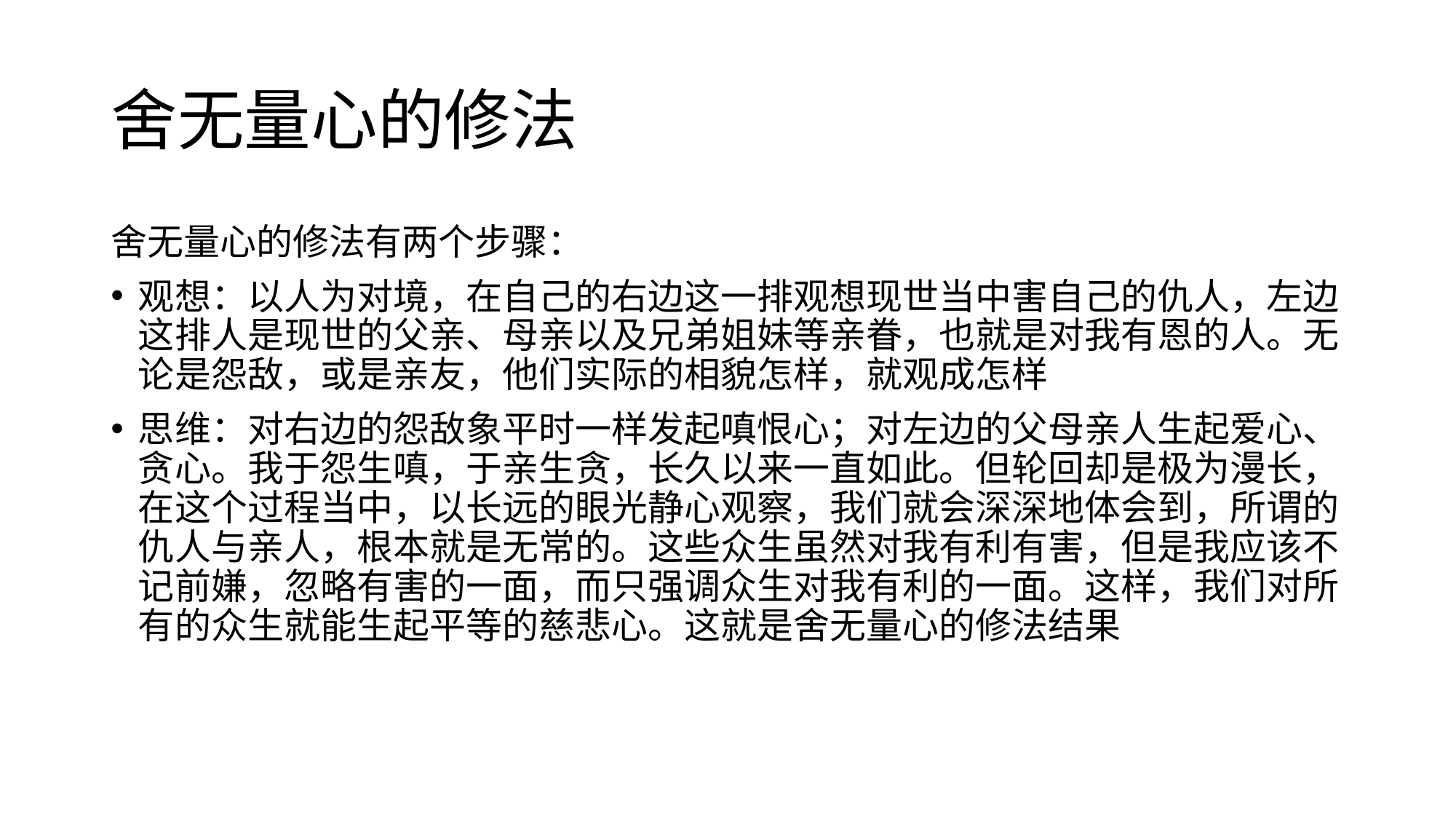

# 舍无量心的修法
舍无量心的修法有两个步骤：
观想：以人为对境，在自己的右边这一排观想现世当中害自己的仇人，左边这排人是现世的父亲、母亲以及兄弟姐妹等亲眷，也就是对我有恩的人。无论是怨敌，或是亲友，他们实际的相貌怎样，就观成怎样
思维：对右边的怨敌象平时一样发起嗔恨心；对左边的父母亲人生起爱心、贪心。我于怨生嗔，于亲生贪，长久以来一直如此。但轮回却是极为漫长，在这个过程当中，以长远的眼光静心观察，我们就会深深地体会到，所谓的仇人与亲人，根本就是无常的。这些众生虽然对我有利有害，但是我应该不记前嫌，忽略有害的一面，而只强调众生对我有利的一面。这样，我们对所有的众生就能生起平等的慈悲心。这就是舍无量心的修法结果